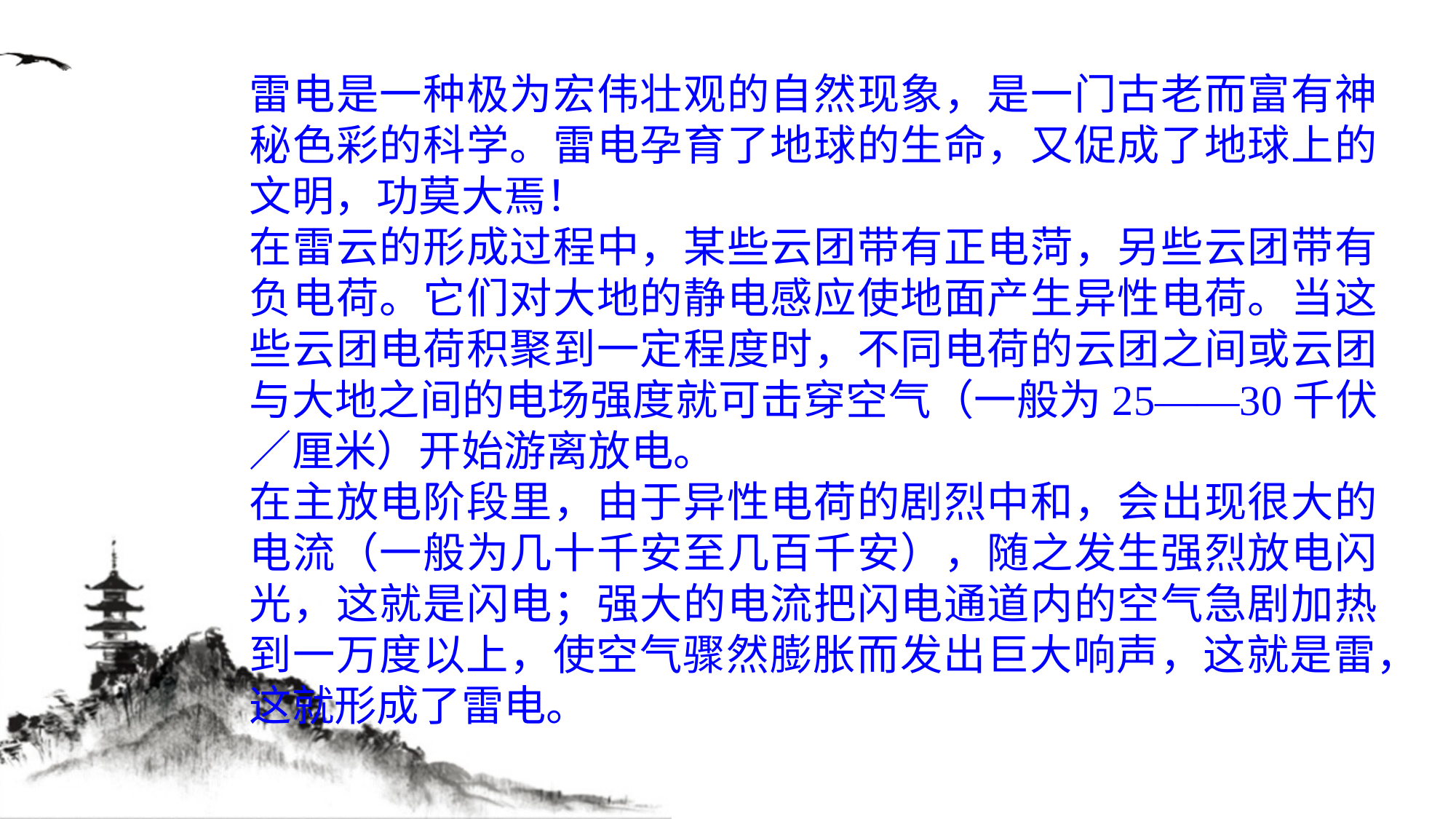

雷电是一种极为宏伟壮观的自然现象，是一门古老而富有神秘色彩的科学。雷电孕育了地球的生命，又促成了地球上的文明，功莫大焉！
在雷云的形成过程中，某些云团带有正电菏，另些云团带有负电荷。它们对大地的静电感应使地面产生异性电荷。当这些云团电荷积聚到一定程度时，不同电荷的云团之间或云团与大地之间的电场强度就可击穿空气（一般为25——30千伏／厘米）开始游离放电。
在主放电阶段里，由于异性电荷的剧烈中和，会出现很大的电流（一般为几十千安至几百千安），随之发生强烈放电闪光，这就是闪电；强大的电流把闪电通道内的空气急剧加热到一万度以上，使空气骤然膨胀而发出巨大响声，这就是雷，这就形成了雷电。